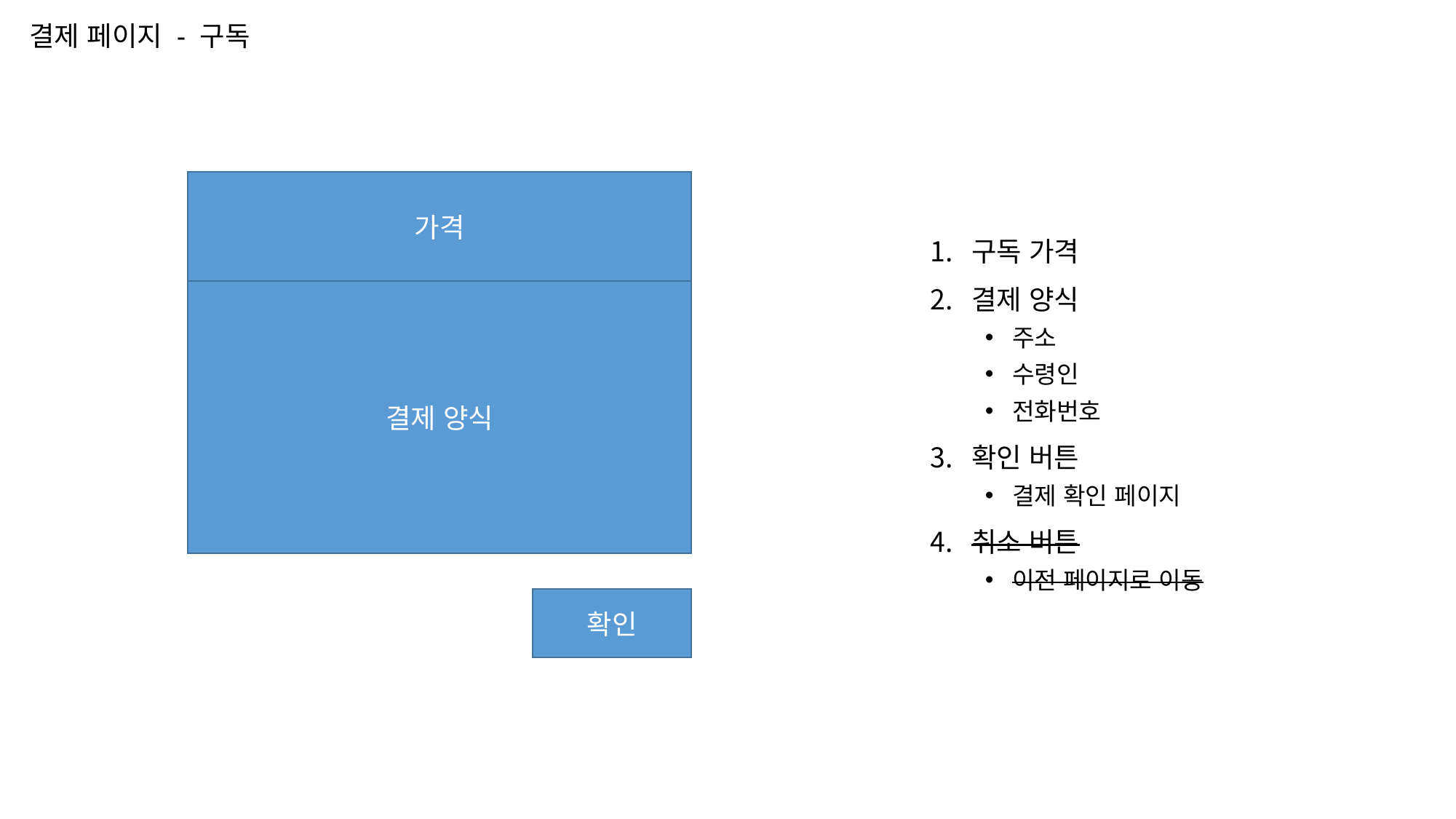

# 결제 페이지 - 구독
구독 가격
결제 양식
주소
수령인
전화번호
확인 버튼
결제 확인 페이지
취소 버튼
이전 페이지로 이동
가격
결제 양식
확인